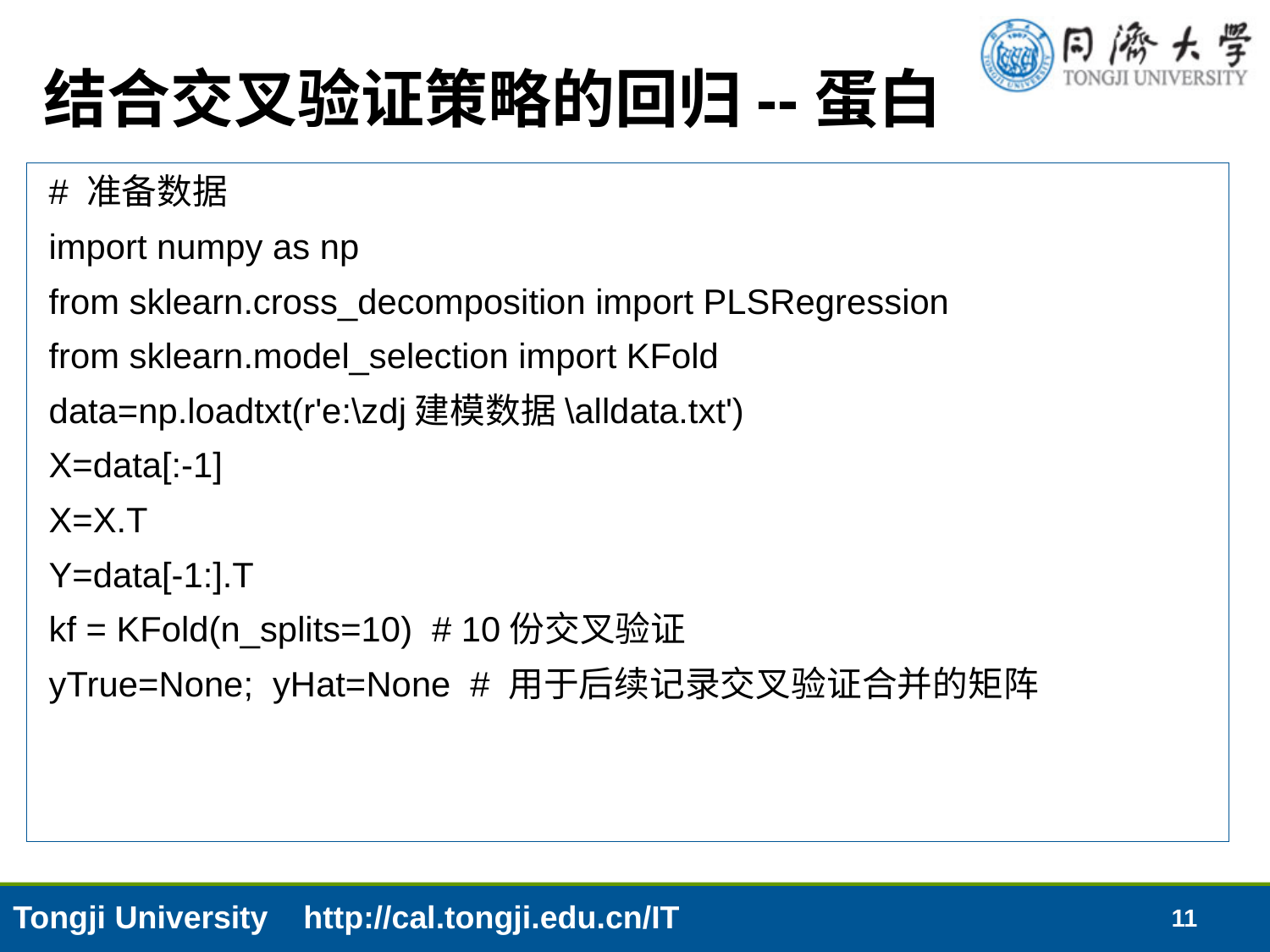

# 结合交叉验证策略的回归--蛋白
# 准备数据
import numpy as np
from sklearn.cross_decomposition import PLSRegression
from sklearn.model_selection import KFold
data=np.loadtxt(r'e:\zdj建模数据\alldata.txt')
X=data[:-1]
X=X.T
Y=data[-1:].T
kf = KFold(n_splits=10)  # 10份交叉验证
yTrue=None;  yHat=None  # 用于后续记录交叉验证合并的矩阵